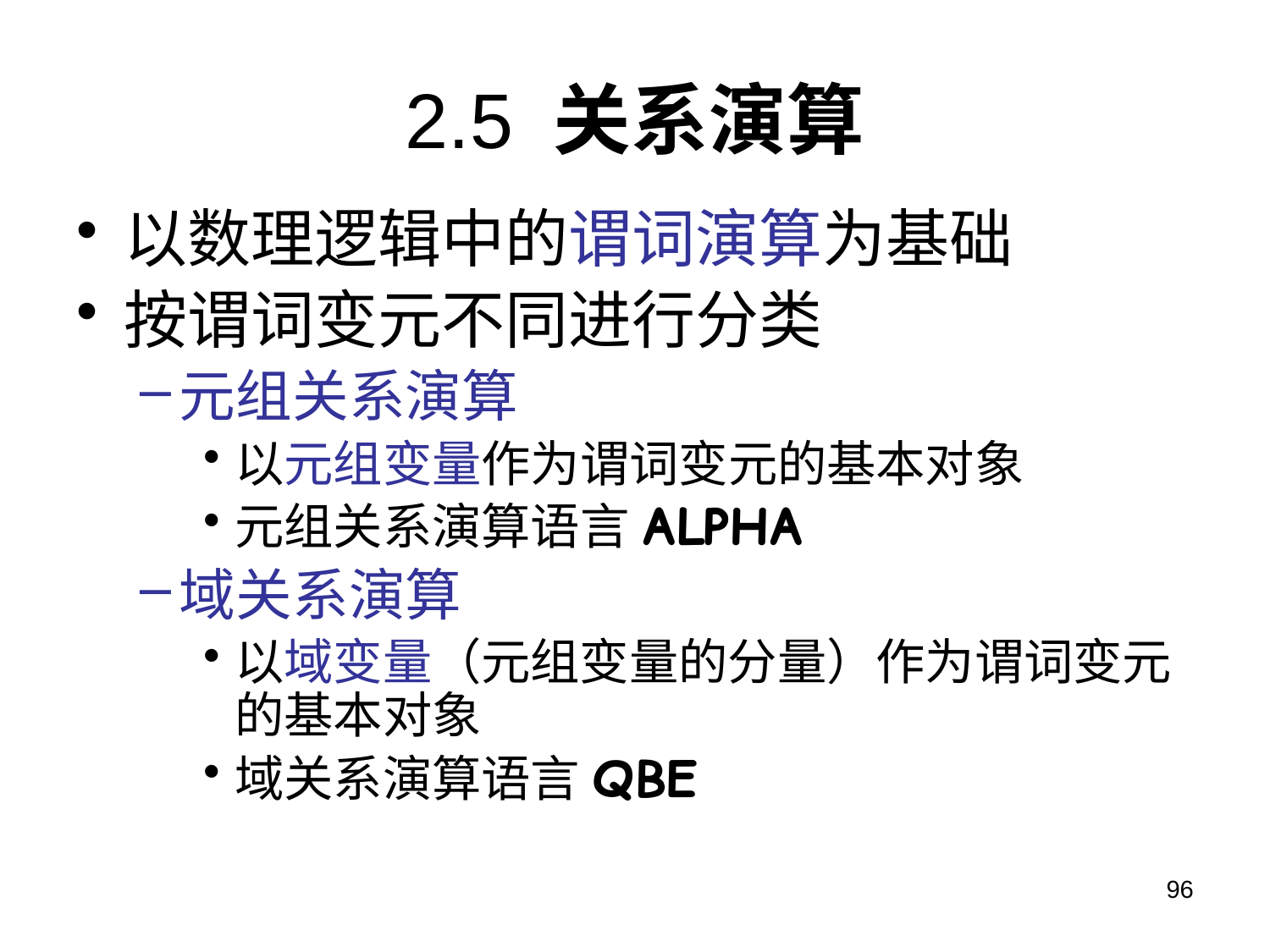

# 2.5 关系演算
以数理逻辑中的谓词演算为基础
按谓词变元不同进行分类
元组关系演算
以元组变量作为谓词变元的基本对象
元组关系演算语言ALPHA
域关系演算
以域变量（元组变量的分量）作为谓词变元的基本对象
域关系演算语言QBE

96